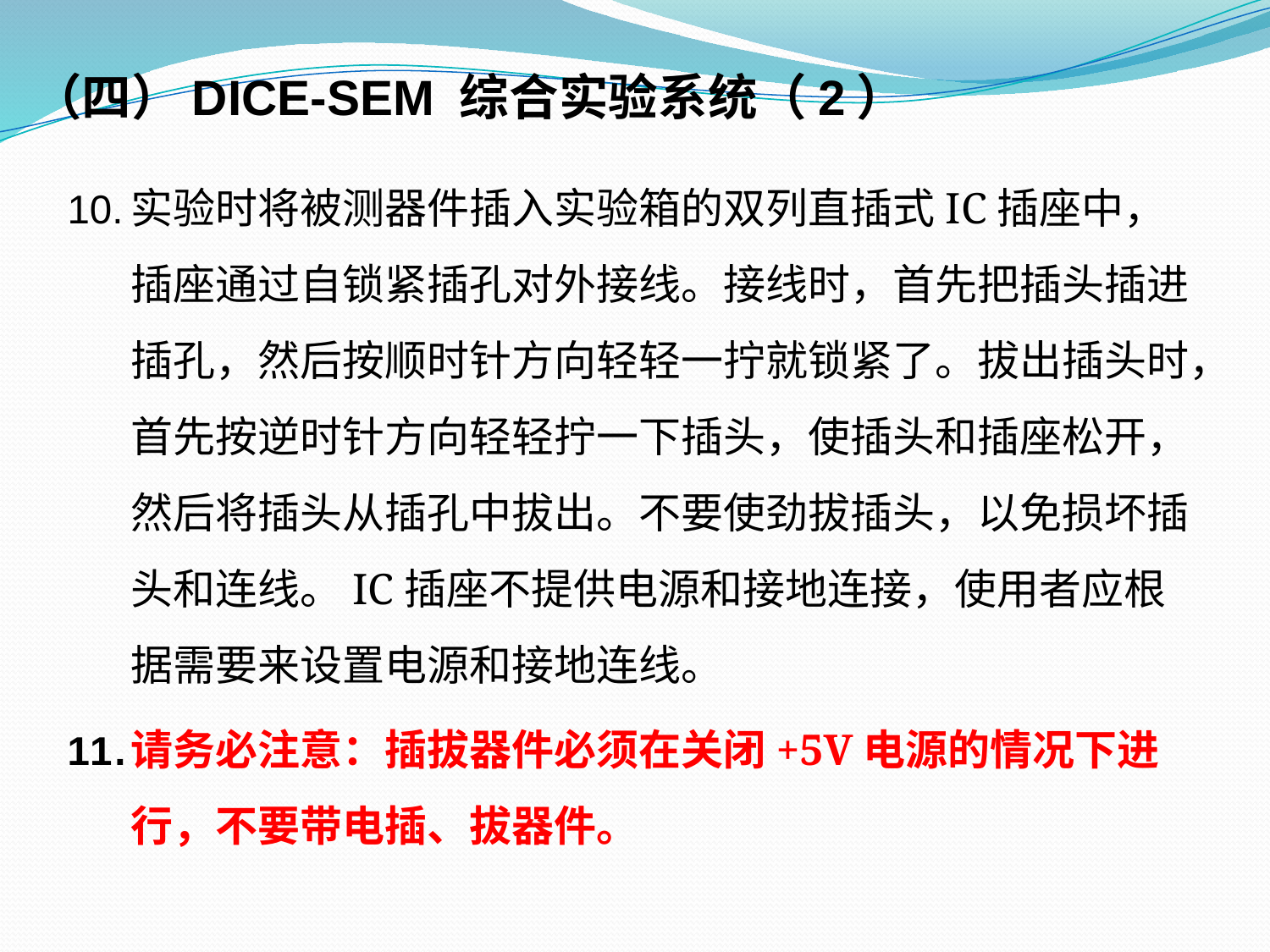

# （四）DICE-SEM 综合实验系统（2）
实验时将被测器件插入实验箱的双列直插式IC插座中，插座通过自锁紧插孔对外接线。接线时，首先把插头插进插孔，然后按顺时针方向轻轻一拧就锁紧了。拔出插头时，首先按逆时针方向轻轻拧一下插头，使插头和插座松开，然后将插头从插孔中拔出。不要使劲拔插头，以免损坏插头和连线。IC插座不提供电源和接地连接，使用者应根据需要来设置电源和接地连线。
请务必注意：插拔器件必须在关闭+5V电源的情况下进行，不要带电插、拔器件。